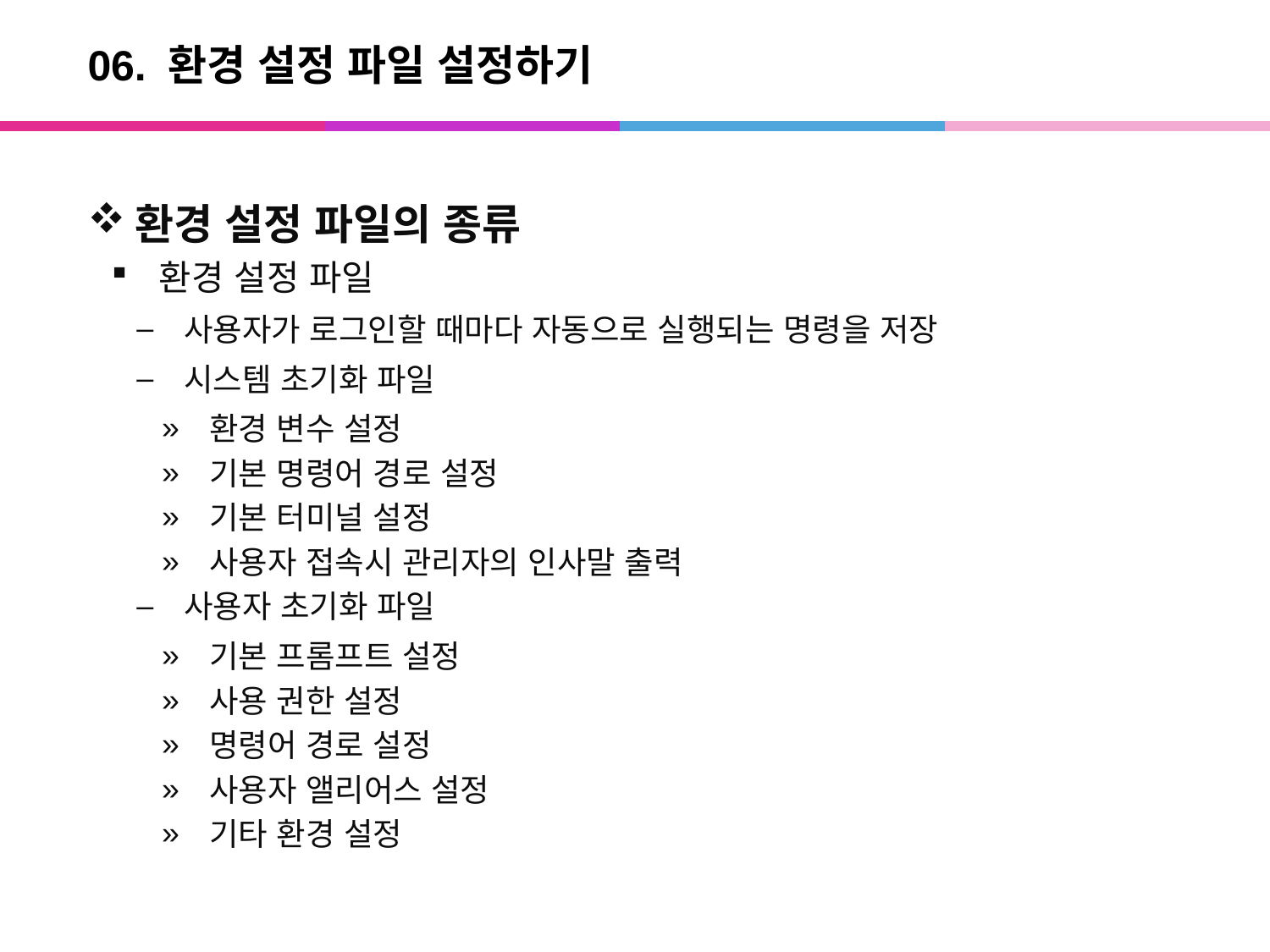

# 06. 환경 설정 파일 설정하기
환경 설정 파일의 종류
환경 설정 파일
사용자가 로그인할 때마다 자동으로 실행되는 명령을 저장
시스템 초기화 파일
환경 변수 설정
기본 명령어 경로 설정
기본 터미널 설정
사용자 접속시 관리자의 인사말 출력
사용자 초기화 파일
기본 프롬프트 설정
사용 권한 설정
명령어 경로 설정
사용자 앨리어스 설정
기타 환경 설정